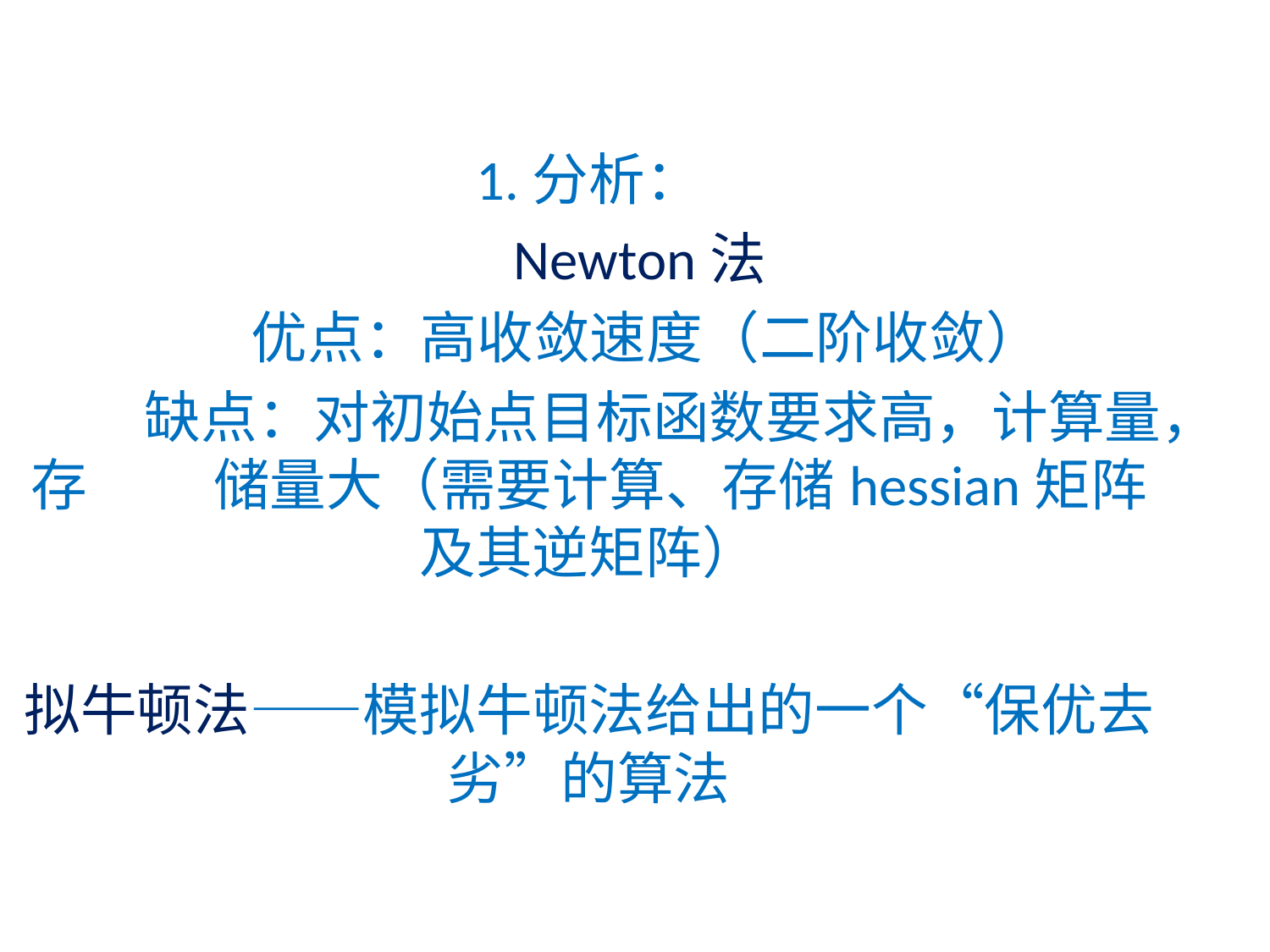

1.分析：
        Newton法
        优点：高收敛速度（二阶收敛）
         缺点：对初始点目标函数要求高，计算量，存          储量大（需要计算、存储hessian矩阵及其逆矩阵）

拟牛顿法——模拟牛顿法给出的一个“保优去劣”的算法